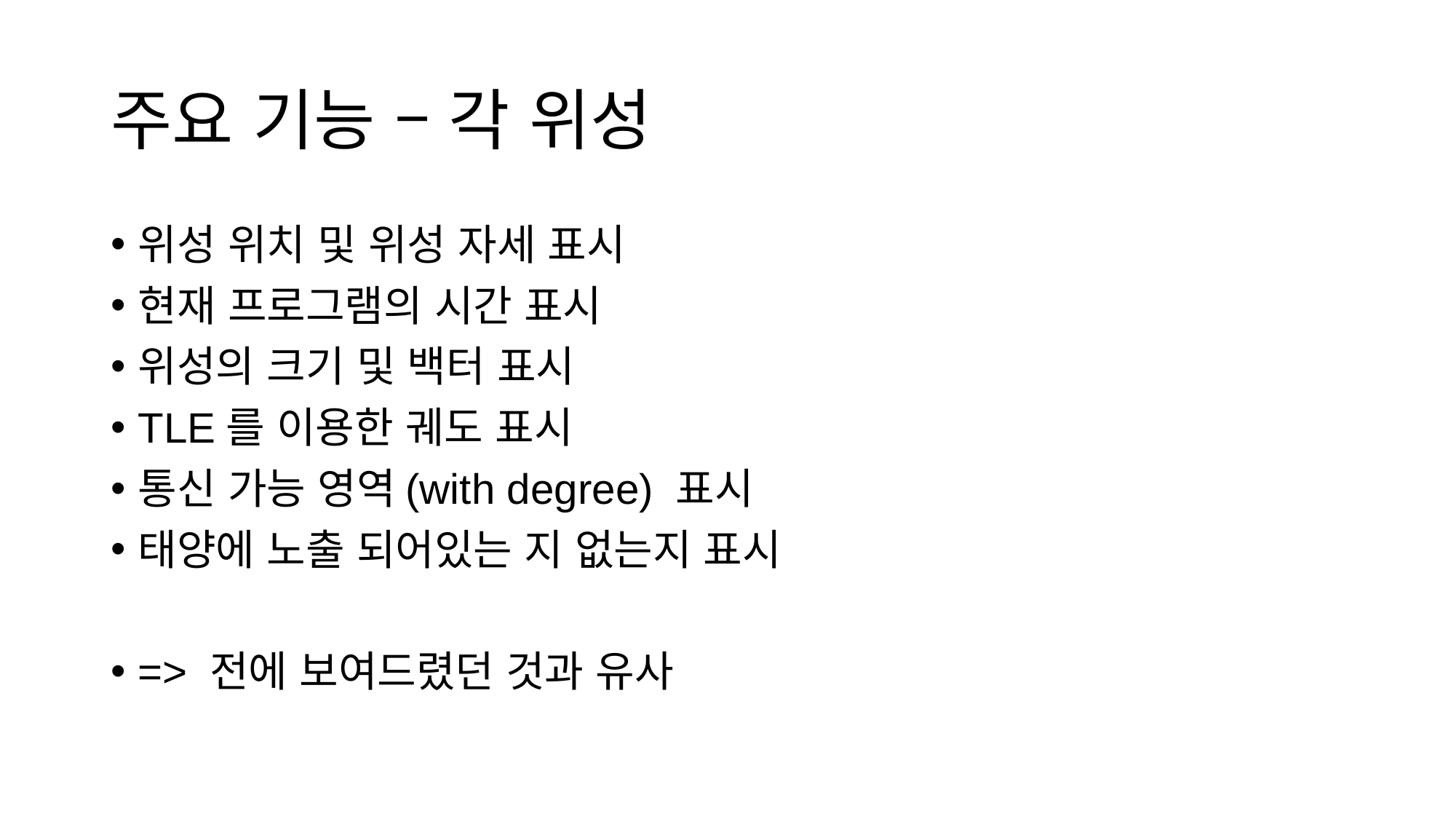

# 주요 기능 – 각 위성
위성 위치 및 위성 자세 표시
현재 프로그램의 시간 표시
위성의 크기 및 백터 표시
TLE를 이용한 궤도 표시
통신 가능 영역(with degree) 표시
태양에 노출 되어있는 지 없는지 표시

=> 전에 보여드렸던 것과 유사